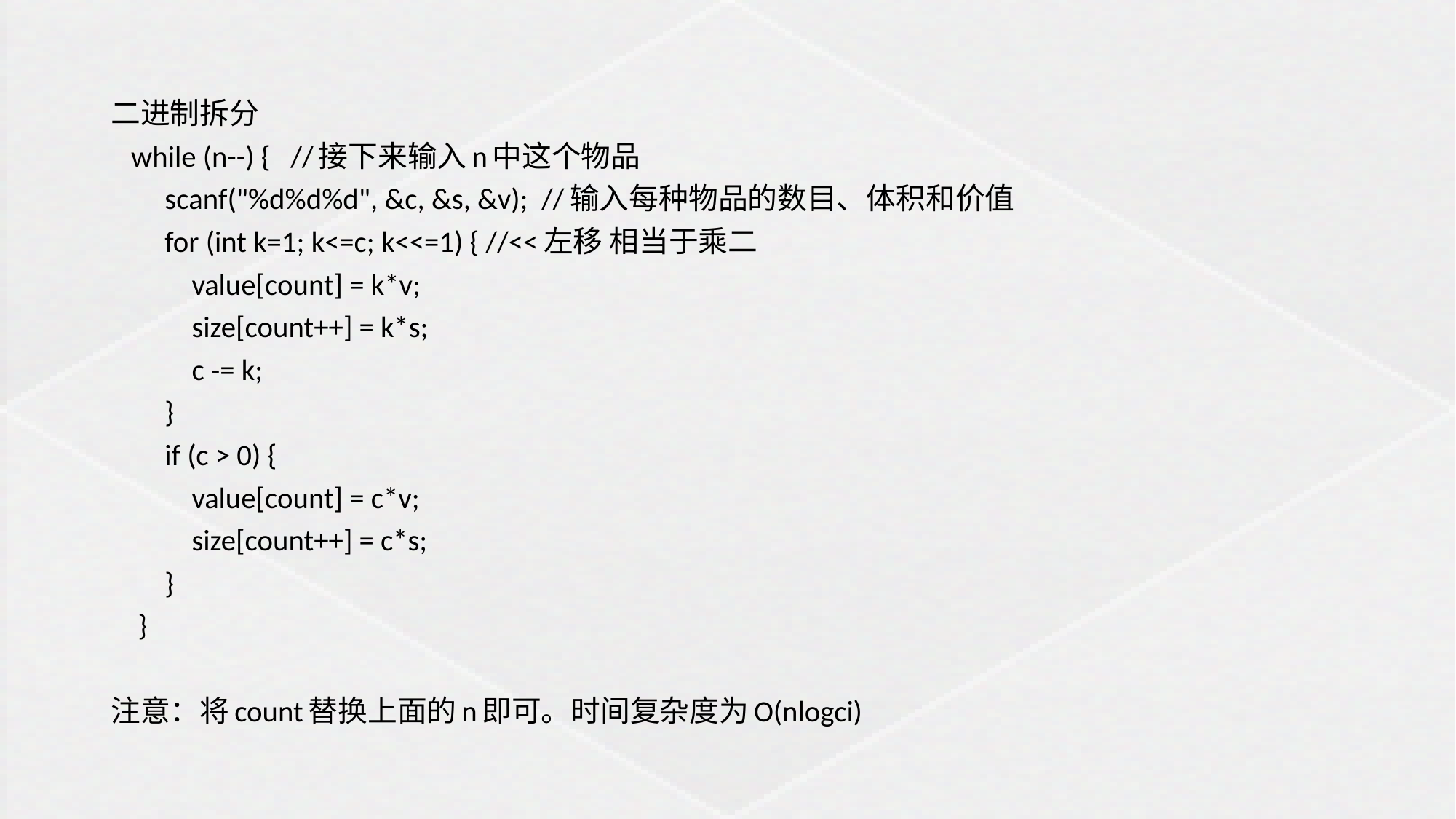

二进制拆分
   while (n--) {   //接下来输入n中这个物品
        scanf("%d%d%d", &c, &s, &v);  //输入每种物品的数目、体积和价值
        for (int k=1; k<=c; k<<=1) { //<<左移 相当于乘二
            value[count] = k*v;
            size[count++] = k*s;
            c -= k;
        }
        if (c > 0) {
            value[count] = c*v;
            size[count++] = c*s;
        }
    }

注意：将count替换上面的n即可。时间复杂度为O(nlogci)